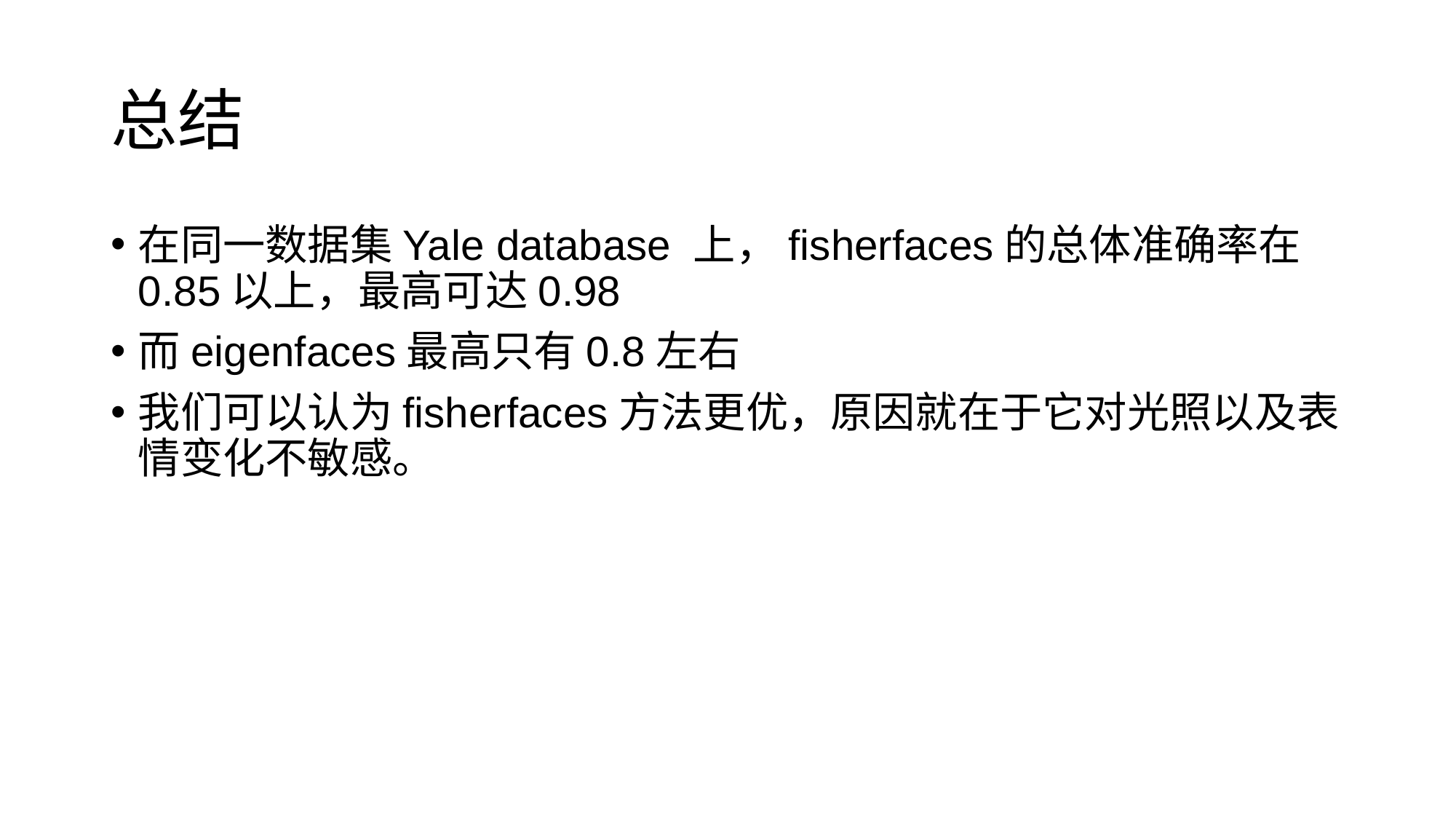

# 总结
在同一数据集Yale database 上，fisherfaces的总体准确率在0.85以上，最高可达0.98
而eigenfaces最高只有0.8左右
我们可以认为fisherfaces方法更优，原因就在于它对光照以及表情变化不敏感。